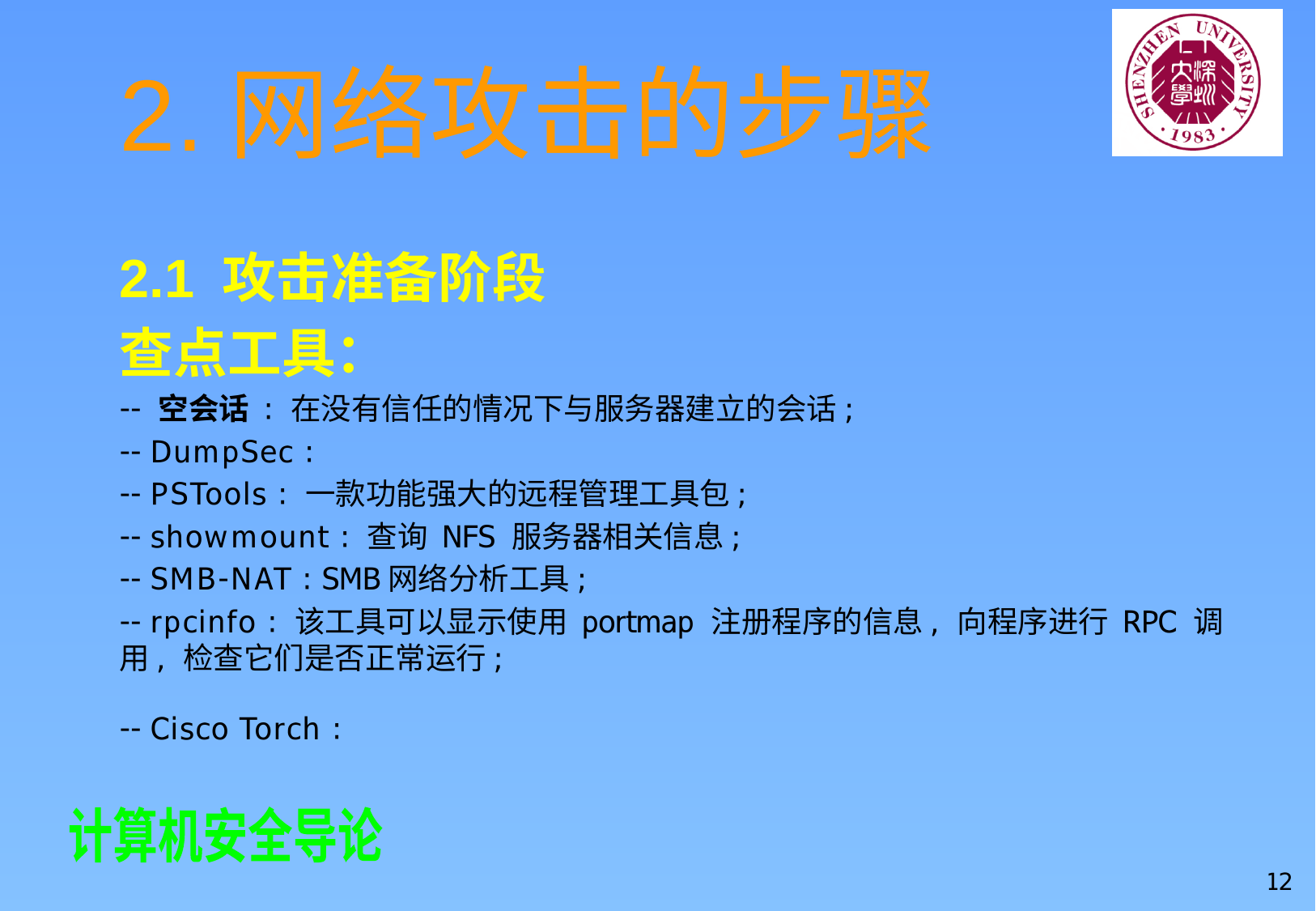

# 2.网络攻击的步骤
2.1 攻击准备阶段
查点工具：
-- 空会话 : 在没有信任的情况下与服务器建立的会话;
-- DumpSec :
-- PSTools : 一款功能强大的远程管理工具包;
-- showmount : 查询 NFS 服务器相关信息;
-- SMB-NAT : SMB网络分析工具;
-- rpcinfo : 该工具可以显示使用 portmap 注册程序的信息, 向程序进行 RPC 调用, 检查它们是否正常运行;
-- Cisco Torch :

12